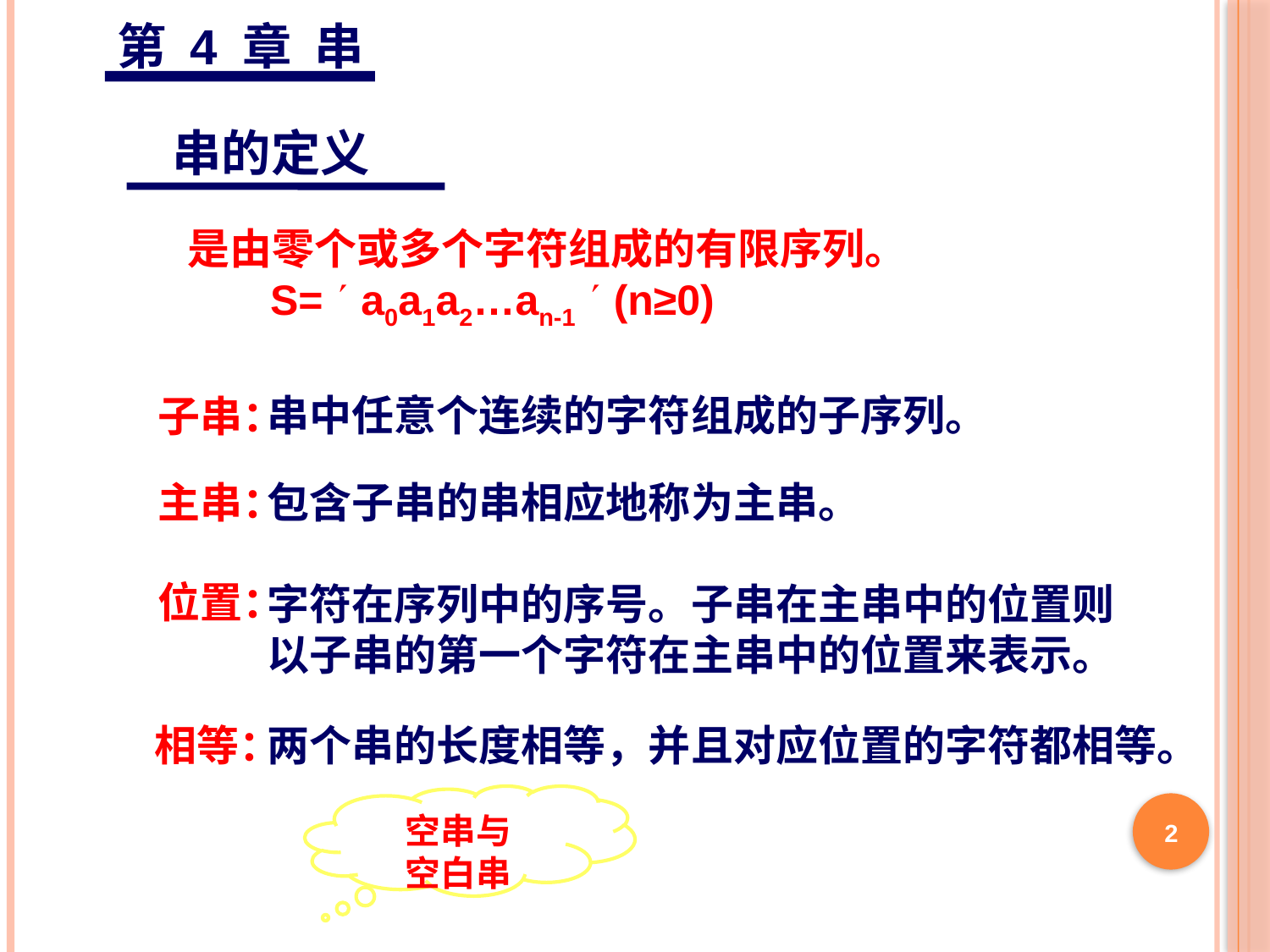

第 4 章  串

 串的定义

是由零个或多个字符组成的有限序列。
       S= ′ a0a1a2…an-1 ′ (n≥0)
串中任意个连续的字符组成的子序列。
子串：
主串：
包含子串的串相应地称为主串。
位置：
字符在序列中的序号。子串在主串中的位置则
以子串的第一个字符在主串中的位置来表示。
相等：
两个串的长度相等，并且对应位置的字符都相等。
空串与
空白串
2